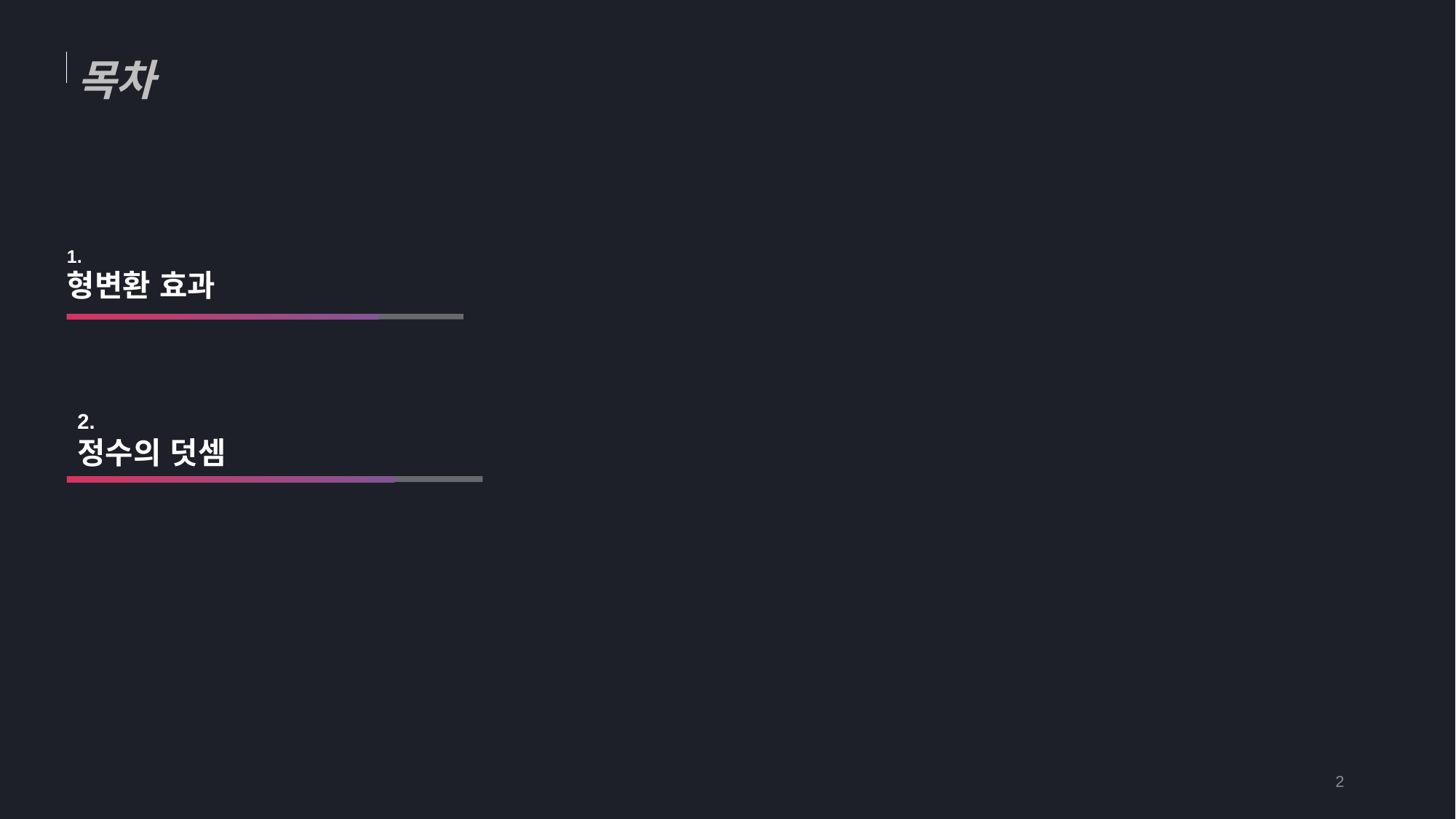

목차
1.
형변환 효과

2.
정수의 덧셈

2